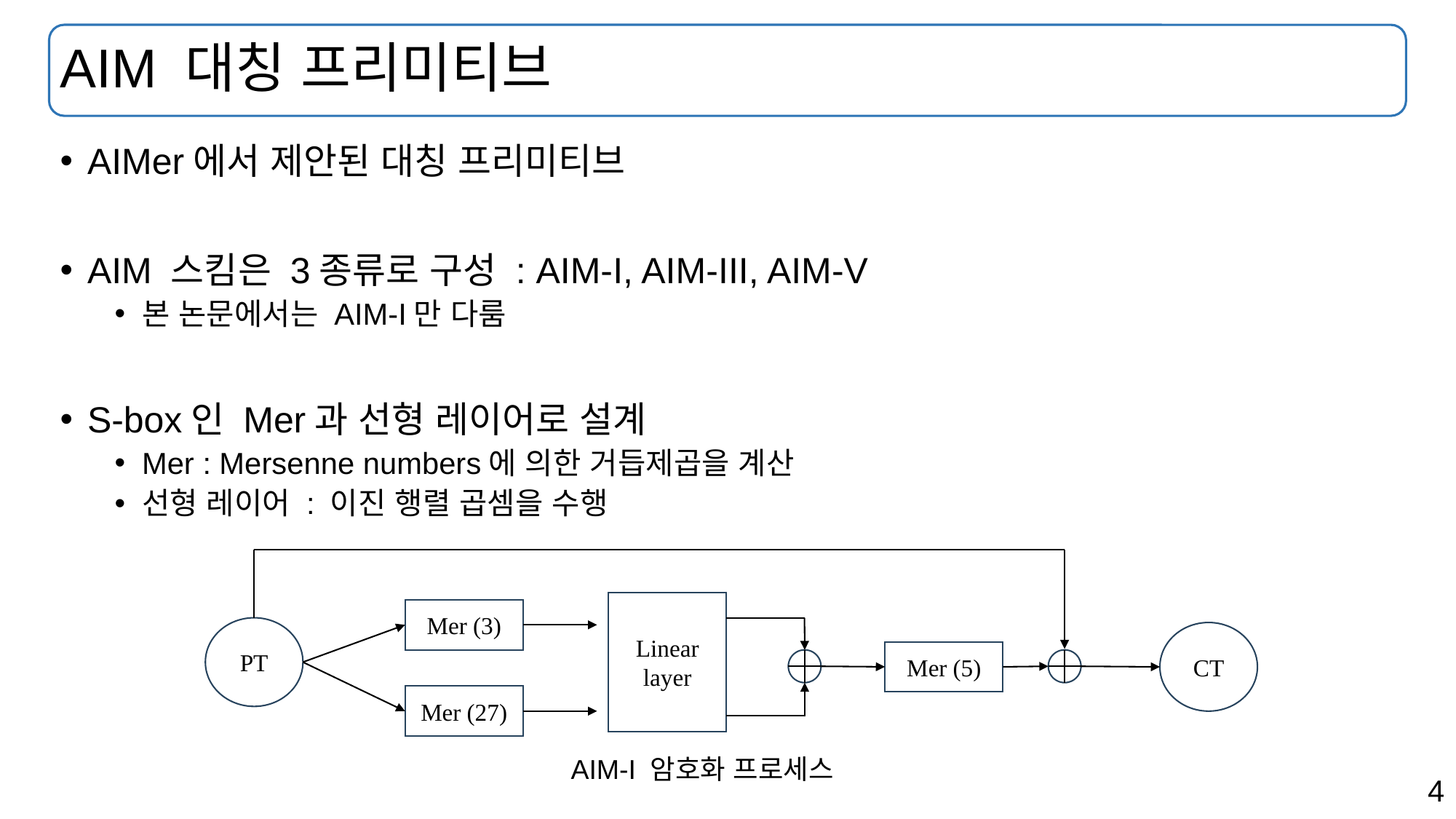

# AIM 대칭 프리미티브
AIMer에서 제안된 대칭 프리미티브

AIM 스킴은 3종류로 구성 : AIM-I, AIM-III, AIM-V
본 논문에서는 AIM-I만 다룸

S-box인 Mer과 선형 레이어로 설계
Mer : Mersenne numbers에 의한 거듭제곱을 계산
선형 레이어 : 이진 행렬 곱셈을 수행
Linear
layer
Mer (3)
PT
CT
Mer (5)

Mer (27)
AIM-I 암호화 프로세스